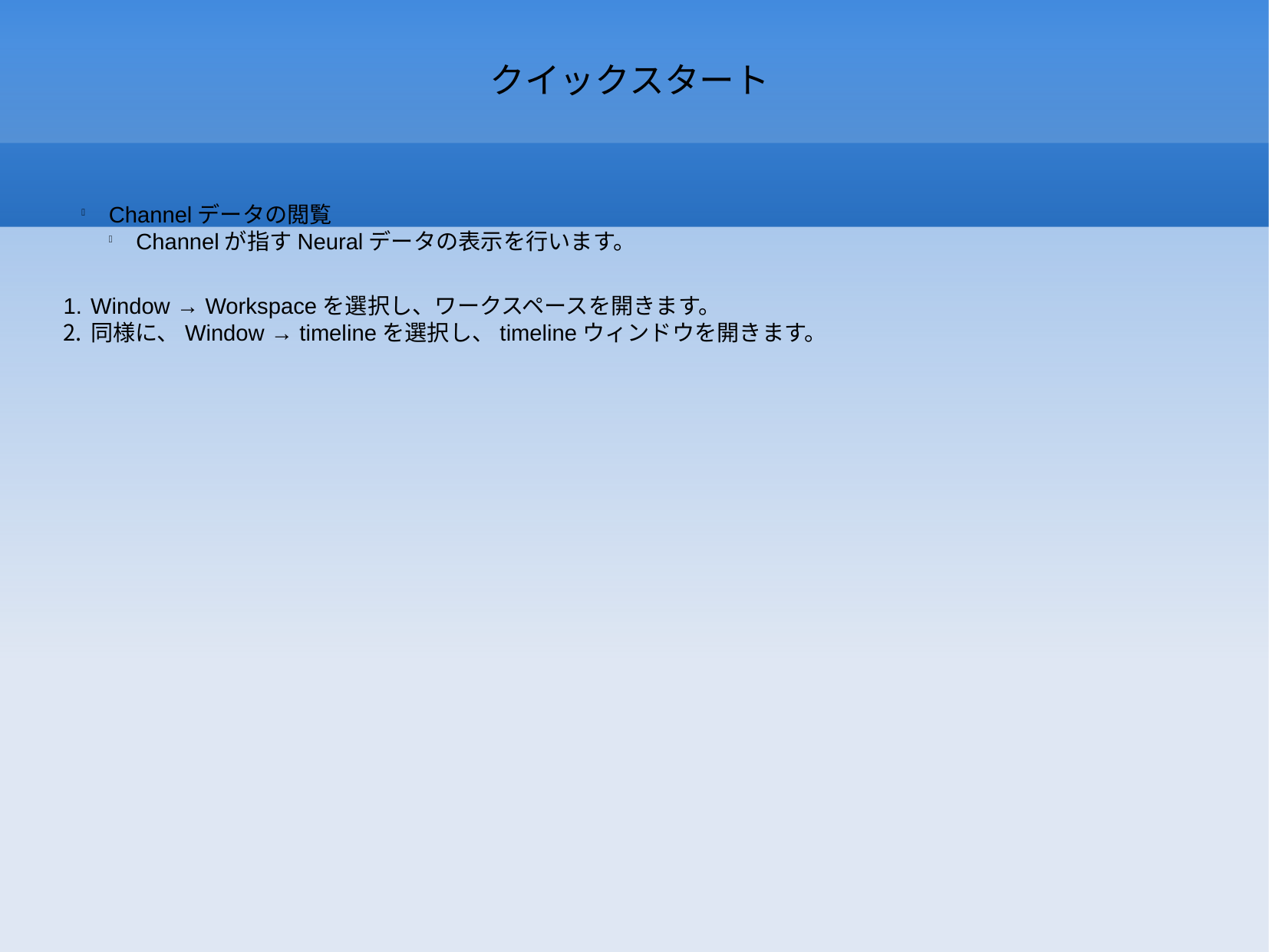

クイックスタート
Channelデータの閲覧
Channelが指すNeuralデータの表示を行います。

Window → Workspaceを選択し、ワークスペースを開きます。
同様に、Window → timelineを選択し、timelineウィンドウを開きます。